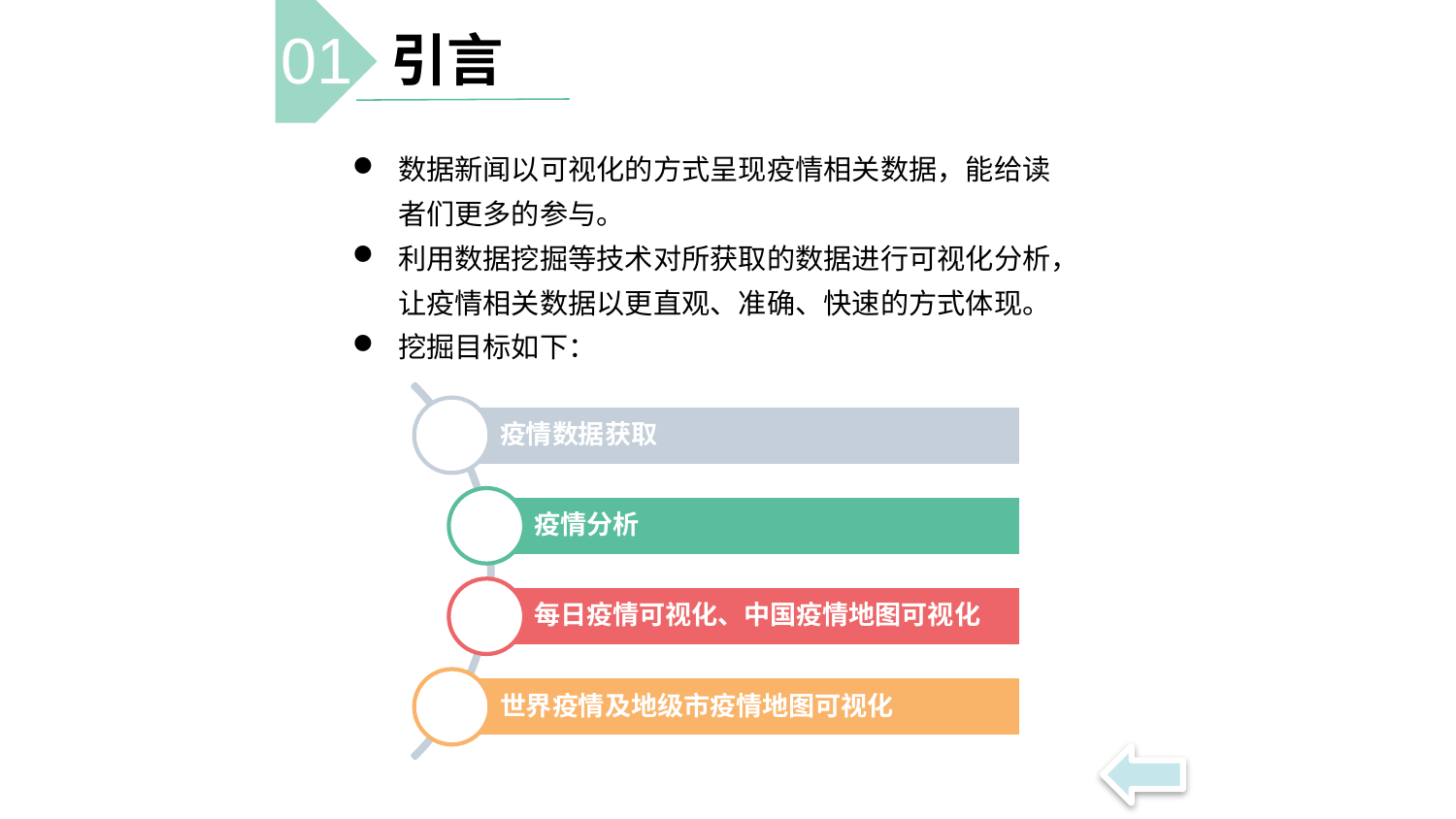

01
引言
数据新闻以可视化的方式呈现疫情相关数据，能给读者们更多的参与。
利用数据挖掘等技术对所获取的数据进行可视化分析，让疫情相关数据以更直观、准确、快速的方式体现。
挖掘目标如下：

疫情数据获取
疫情分析
每日疫情可视化、中国疫情地图可视化
世界疫情及地级市疫情地图可视化